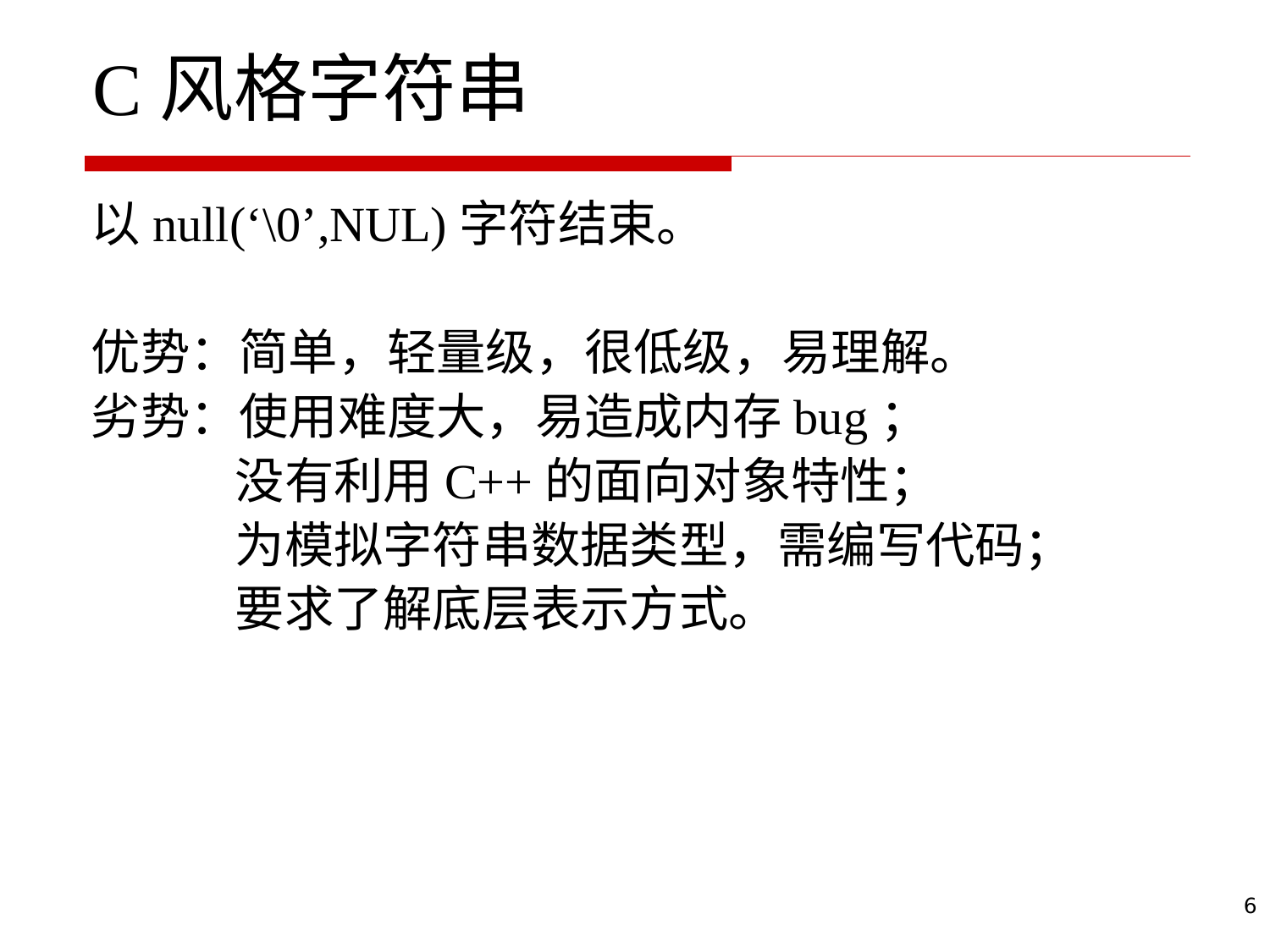

# C风格字符串
以null(‘\0’,NUL)字符结束。

优势：简单，轻量级，很低级，易理解。
劣势：使用难度大，易造成内存bug；
            没有利用C++的面向对象特性；
            为模拟字符串数据类型，需编写代码；
            要求了解底层表示方式。
6